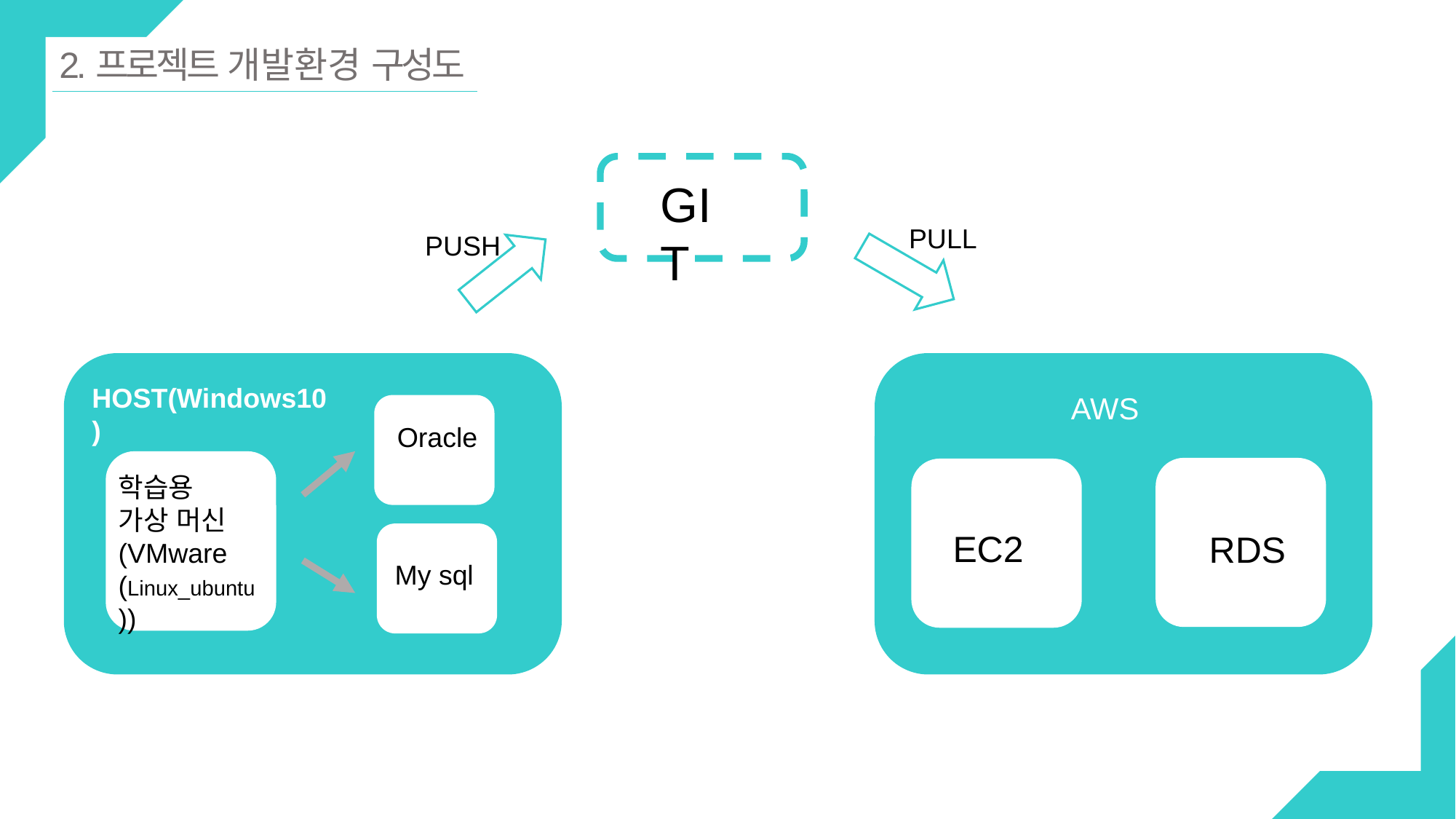

2.프로젝트 개발환경 구성도

GIT
PULL
PUSH

HOST(Windows10)
AWS

Oracle

학습용
가상 머신  (VMware
(Linux_ubuntu))

EC2
RDS

My sql